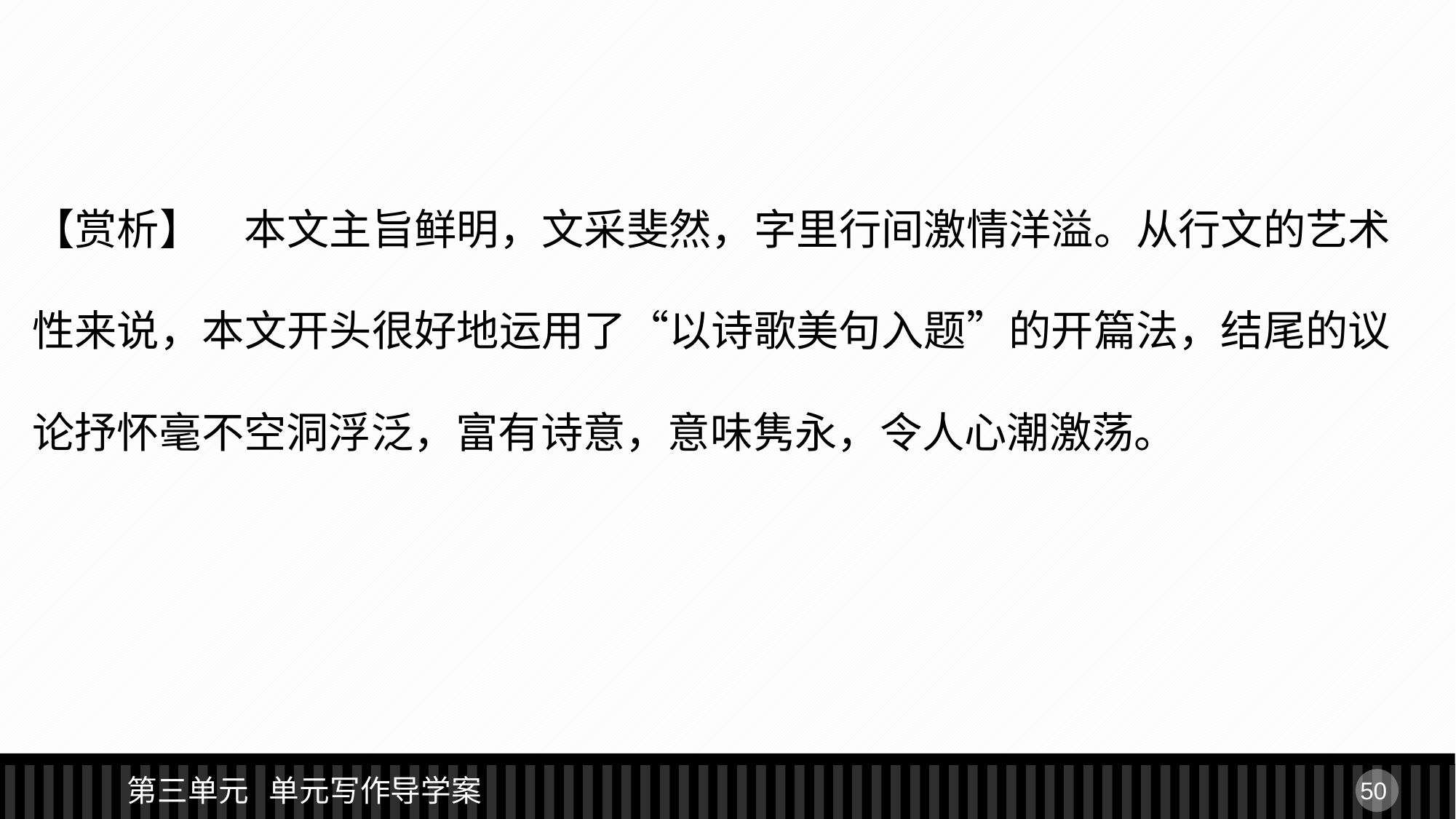

【赏析】　本文主旨鲜明，文采斐然，字里行间激情洋溢。从行文的艺术性来说，本文开头很好地运用了“以诗歌美句入题”的开篇法，结尾的议论抒怀毫不空洞浮泛，富有诗意，意味隽永，令人心潮激荡。